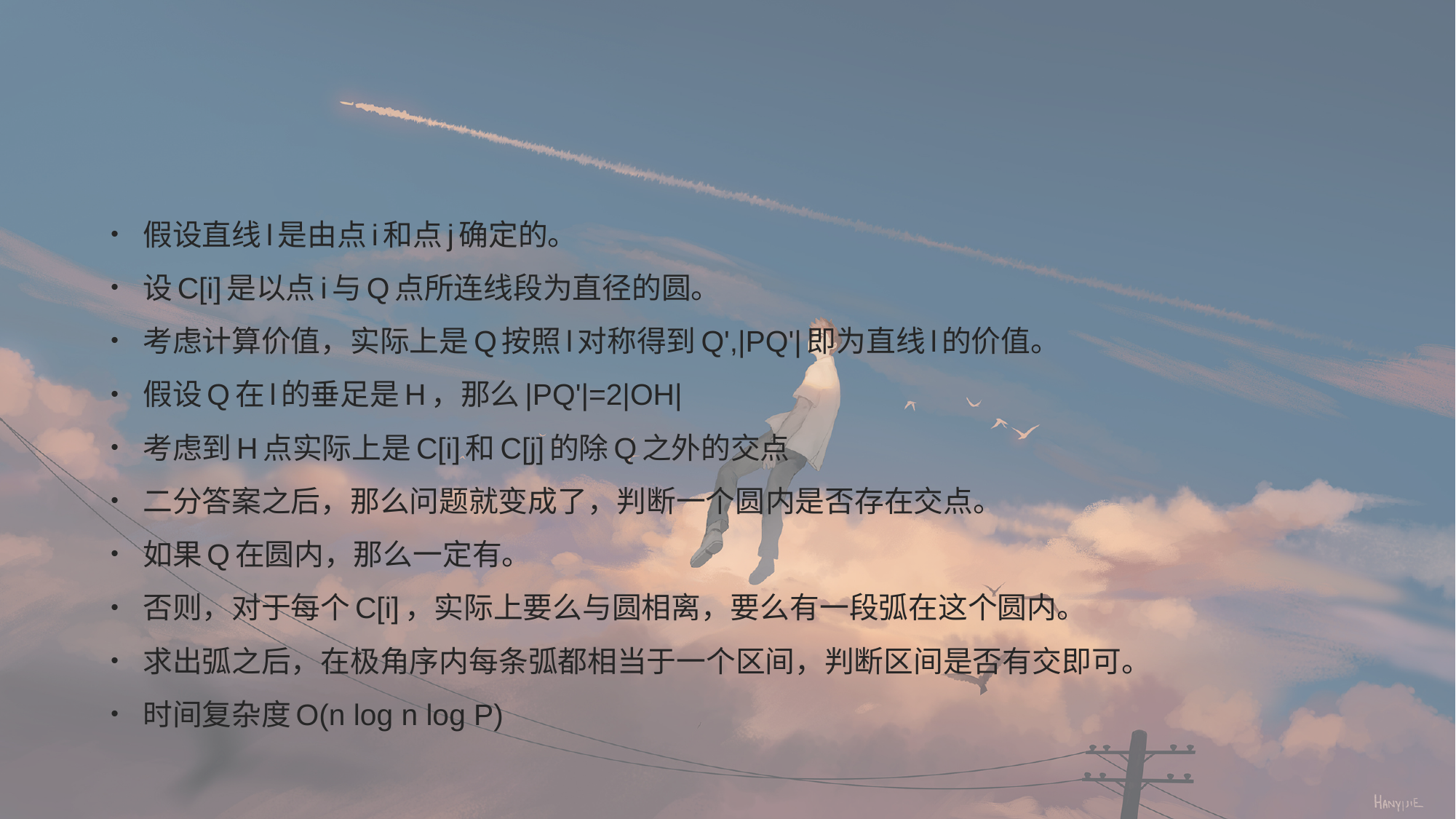

#
假设直线l是由点i和点j确定的。
设C[i]是以点i与Q点所连线段为直径的圆。
考虑计算价值，实际上是Q按照l对称得到Q',|PQ'|即为直线l的价值。
假设Q在l的垂足是H，那么|PQ'|=2|OH|
考虑到H点实际上是C[i]和C[j]的除Q之外的交点
二分答案之后，那么问题就变成了，判断一个圆内是否存在交点。
如果Q在圆内，那么一定有。
否则，对于每个C[i]，实际上要么与圆相离，要么有一段弧在这个圆内。
求出弧之后，在极角序内每条弧都相当于一个区间，判断区间是否有交即可。
时间复杂度O(n log n log P)